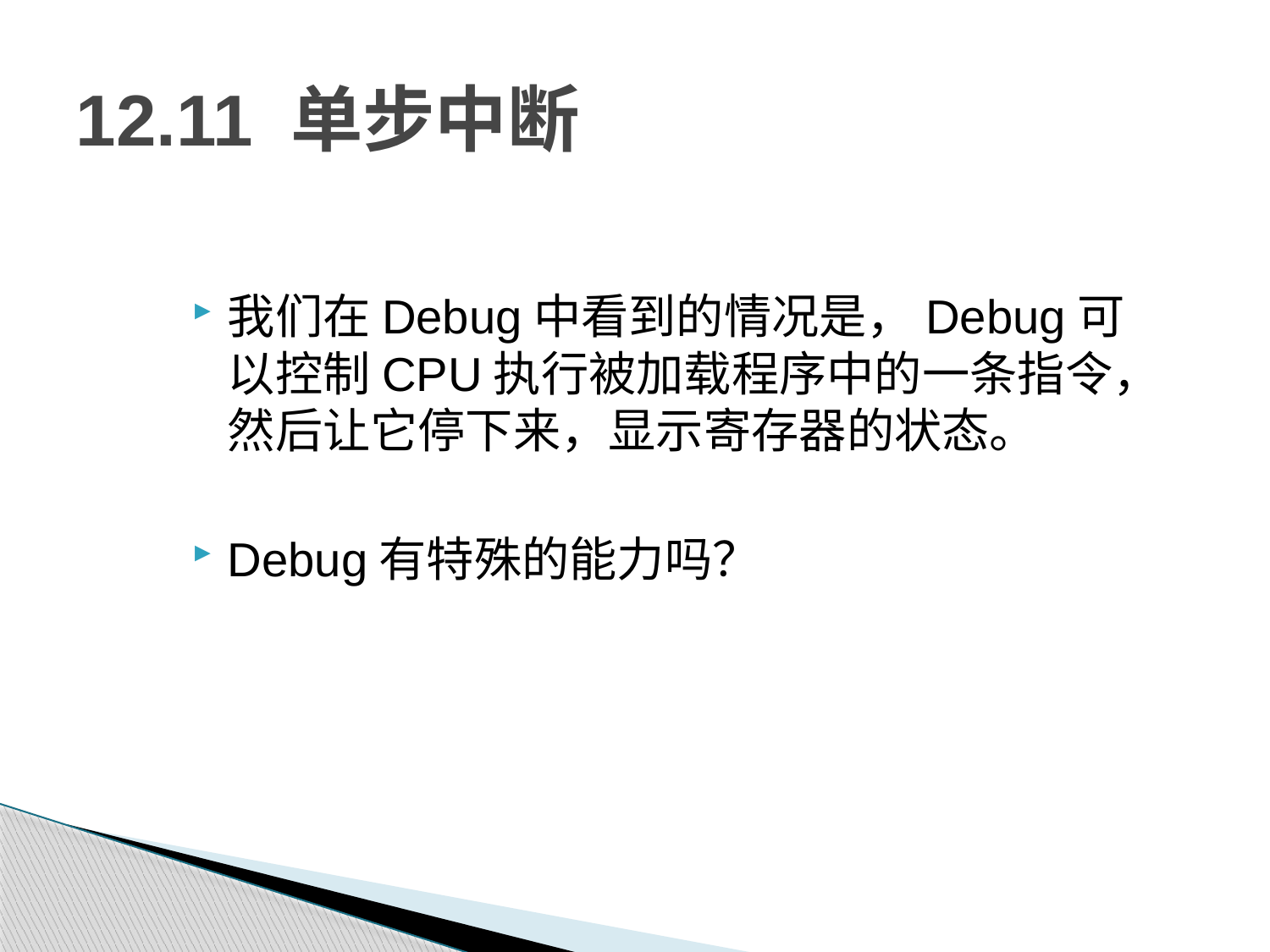

# 12.11 单步中断
我们在Debug中看到的情况是，Debug可以控制CPU执行被加载程序中的一条指令，然后让它停下来，显示寄存器的状态。

Debug有特殊的能力吗？